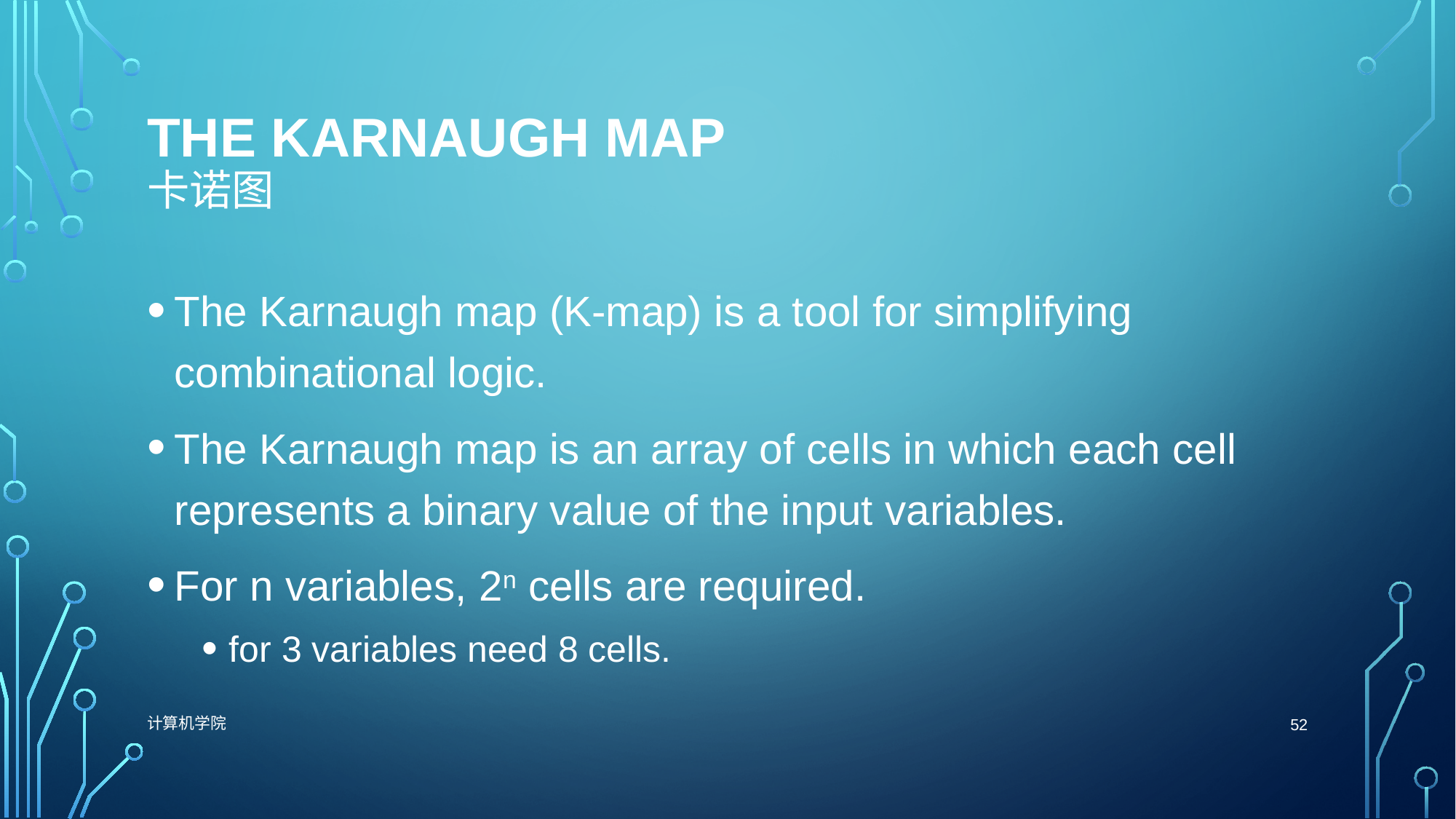

# The Karnaugh map 卡诺图
The Karnaugh map (K-map) is a tool for simplifying combinational logic.
The Karnaugh map is an array of cells in which each cell represents a binary value of the input variables.
For n variables, 2n cells are required.
for 3 variables need 8 cells.
52
计算机学院